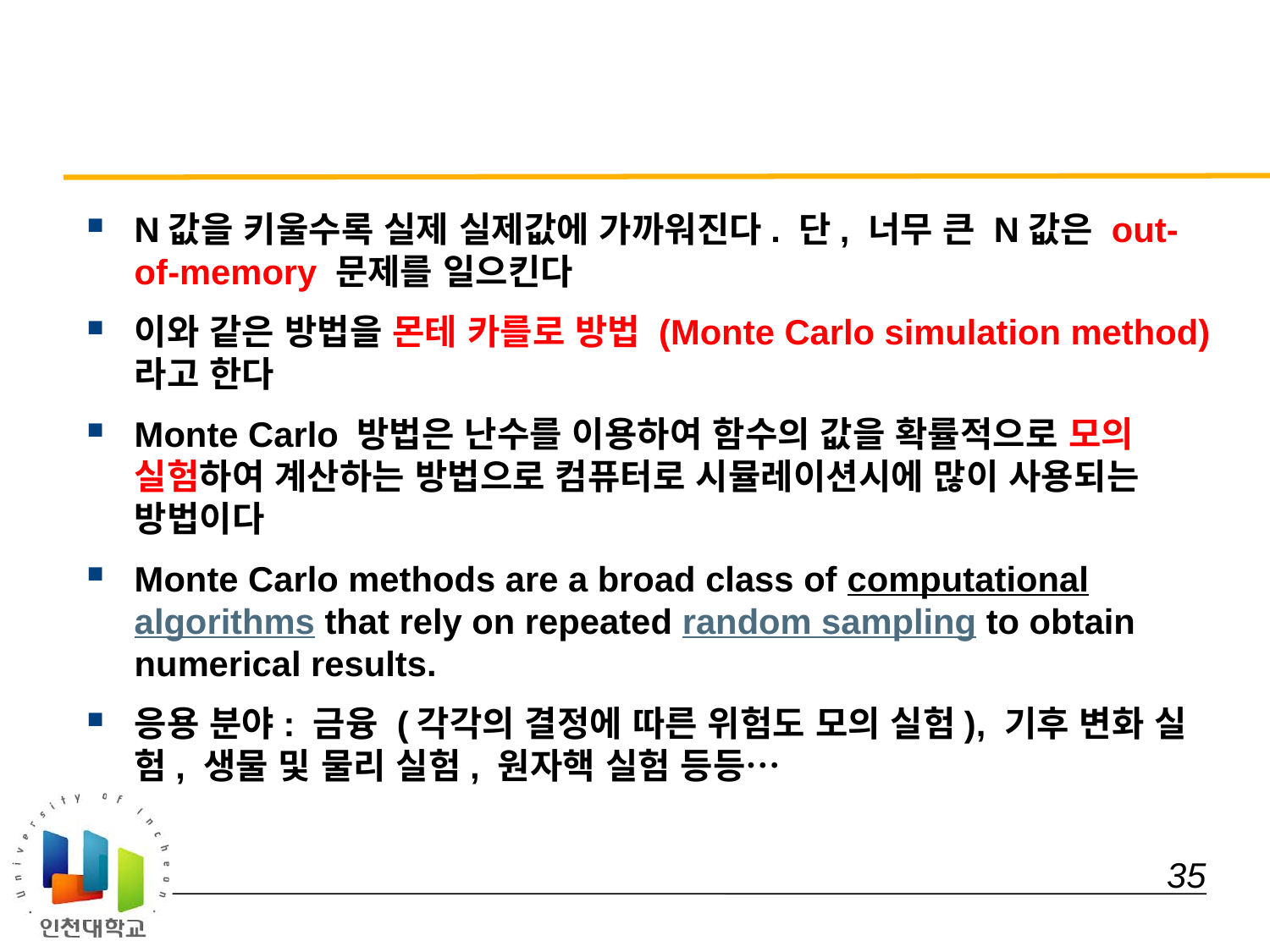

#
N값을 키울수록 실제 실제값에 가까워진다. 단, 너무 큰 N값은 out-of-memory 문제를 일으킨다
이와 같은 방법을 몬테 카를로 방법 (Monte Carlo simulation method)라고 한다
Monte Carlo 방법은 난수를 이용하여 함수의 값을 확률적으로 모의 실험하여 계산하는 방법으로 컴퓨터로 시뮬레이션시에 많이 사용되는 방법이다
Monte Carlo methods are a broad class of computational algorithms that rely on repeated random sampling to obtain numerical results.
응용 분야: 금융 (각각의 결정에 따른 위험도 모의 실험), 기후 변화 실험, 생물 및 물리 실험, 원자핵 실험 등등…
 35